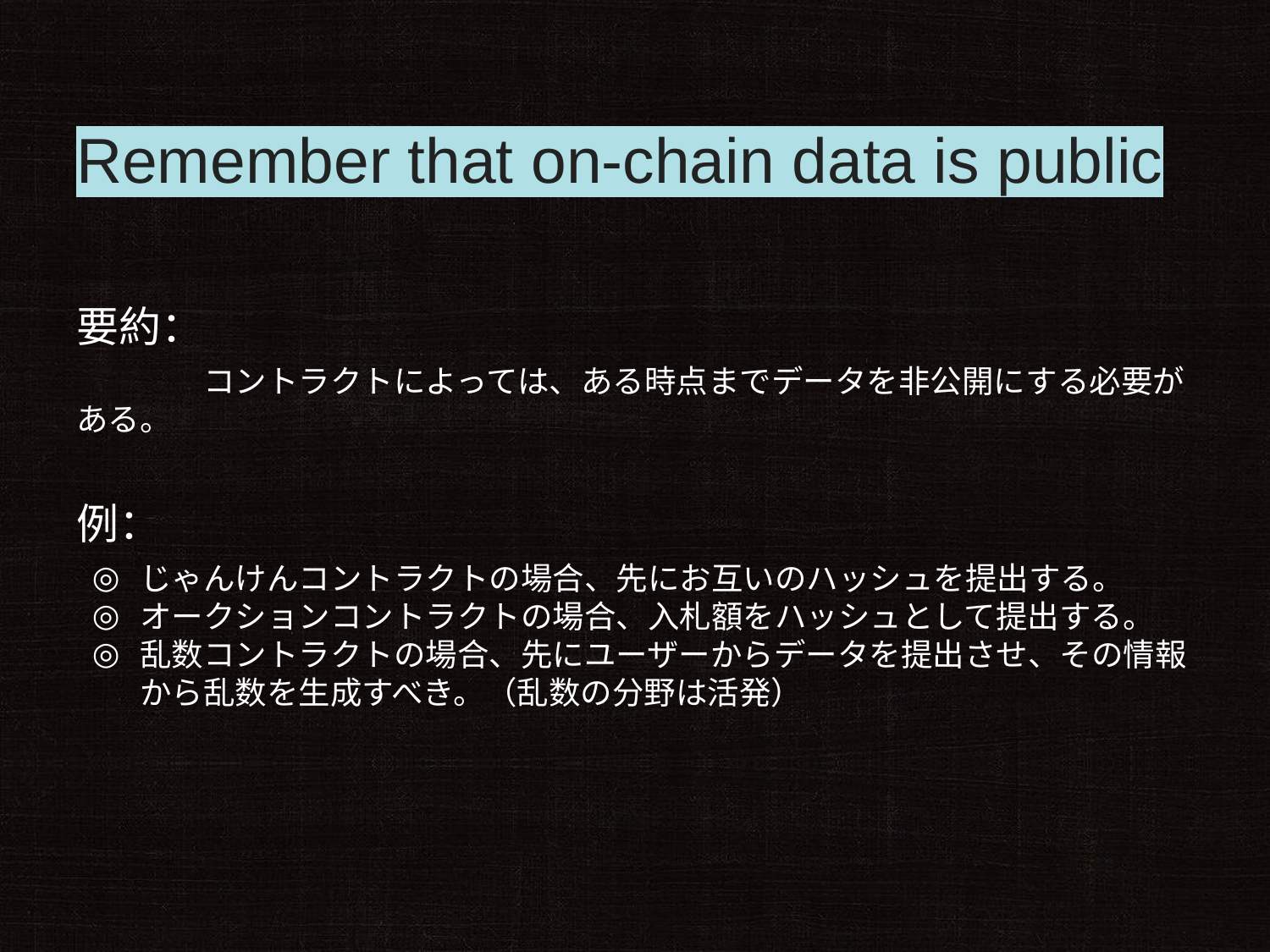

# Remember that on-chain data is public
要約：
	コントラクトによっては、ある時点までデータを非公開にする必要がある。

例：
じゃんけんコントラクトの場合、先にお互いのハッシュを提出する。
オークションコントラクトの場合、入札額をハッシュとして提出する。
乱数コントラクトの場合、先にユーザーからデータを提出させ、その情報から乱数を生成すべき。（乱数の分野は活発）